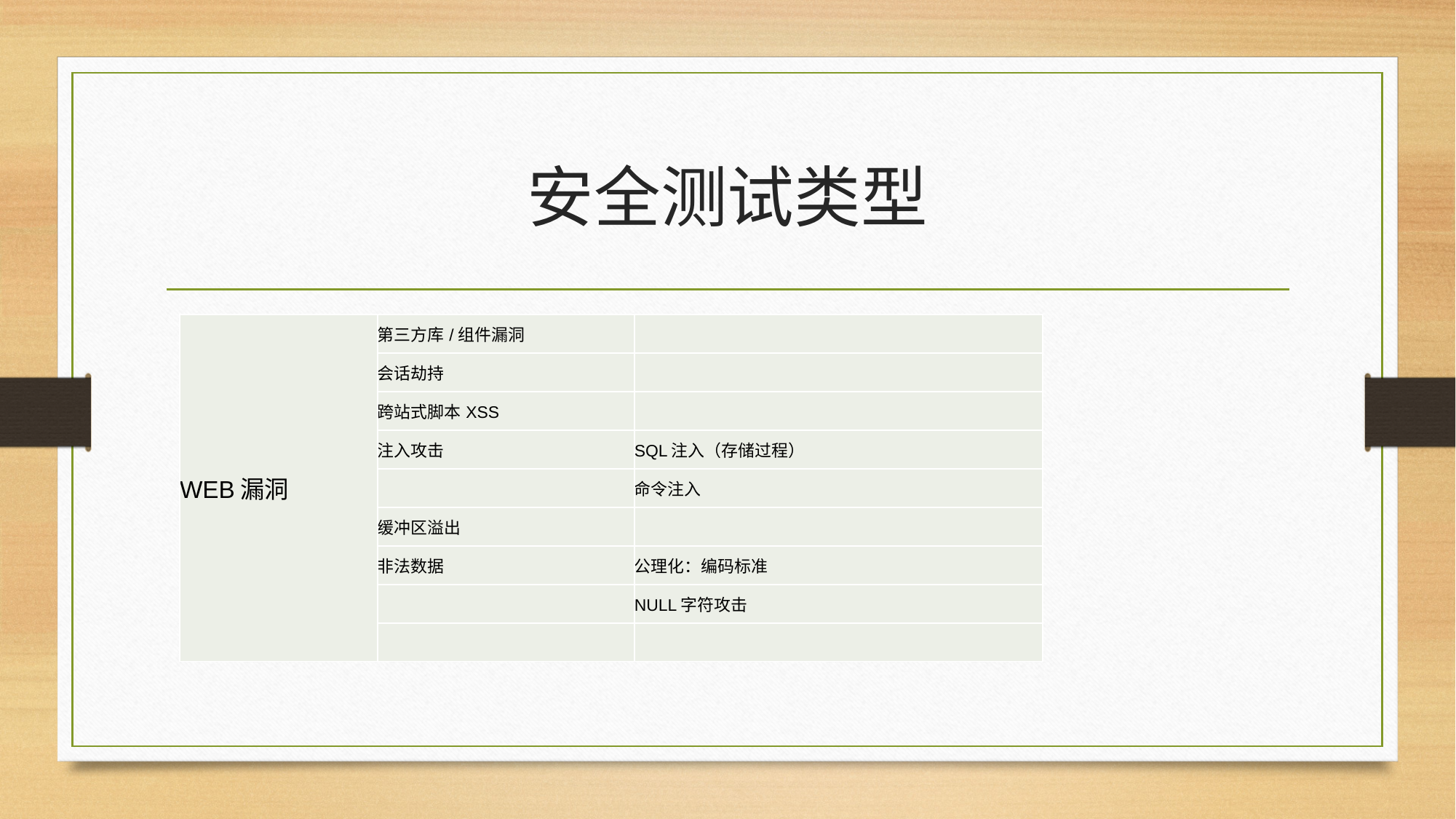

# 安全测试类型
| WEB漏洞 | 第三方库/组件漏洞 |  |
| --- | --- | --- |
|  | 会话劫持 |  |
|  | 跨站式脚本XSS |  |
|  | 注入攻击 | SQL注入（存储过程） |
|  |  | 命令注入 |
|  | 缓冲区溢出 |  |
|  | 非法数据 | 公理化：编码标准 |
|  |  | NULL字符攻击 |
|  |  |  |